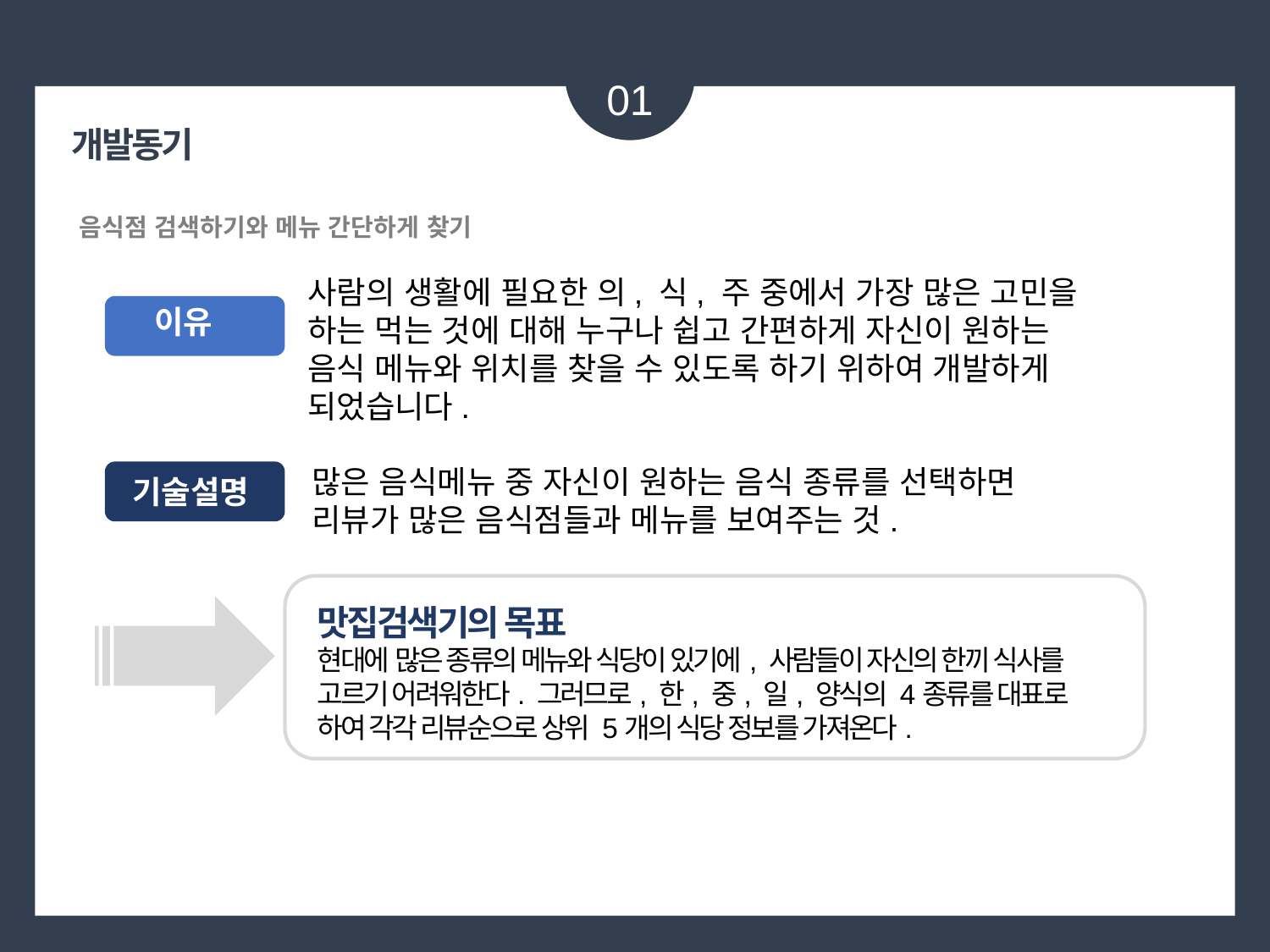

01

개발동기

음식점 검색하기와 메뉴 간단하게 찾기
사람의 생활에 필요한 의, 식, 주 중에서 가장 많은 고민을 하는 먹는 것에 대해 누구나 쉽고 간편하게 자신이 원하는 음식 메뉴와 위치를 찾을 수 있도록 하기 위하여 개발하게 되었습니다.
  이유

많은 음식메뉴 중 자신이 원하는 음식 종류를 선택하면
리뷰가 많은 음식점들과 메뉴를 보여주는 것.

기술설명
맛집검색기의 목표
현대에 많은 종류의 메뉴와 식당이 있기에, 사람들이 자신의 한끼 식사를 고르기 어려워한다. 그러므로, 한, 중, 일, 양식의 4종류를 대표로 하여 각각 리뷰순으로 상위 5개의 식당 정보를 가져온다.